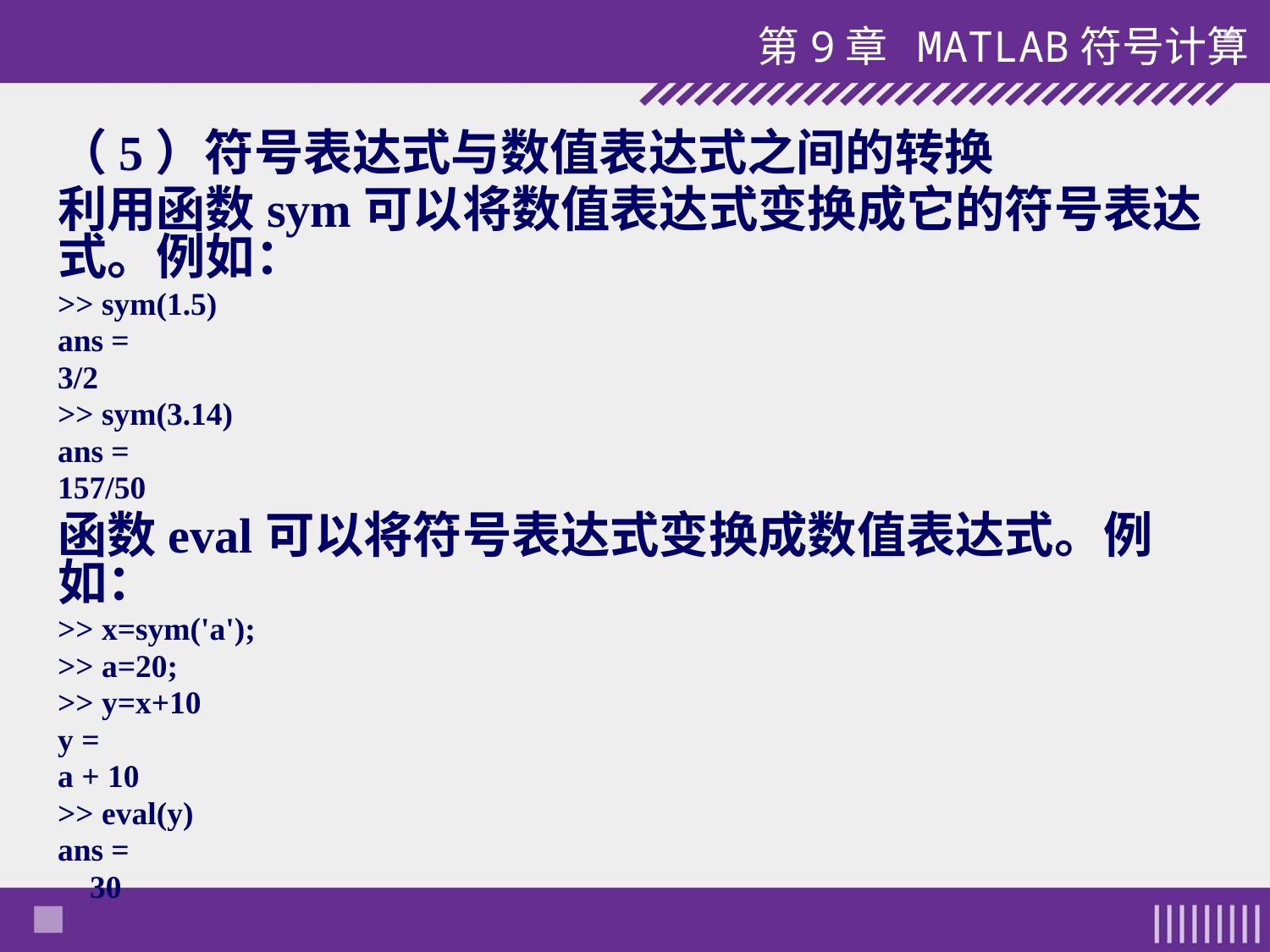

第9章  MATLAB符号计算
（5）符号表达式与数值表达式之间的转换
利用函数sym可以将数值表达式变换成它的符号表达式。例如：
>> sym(1.5)
ans =
3/2
>> sym(3.14)
ans =
157/50
函数eval可以将符号表达式变换成数值表达式。例如：
>> x=sym('a');
>> a=20;
>> y=x+10
y =
a + 10
>> eval(y)
ans =
    30